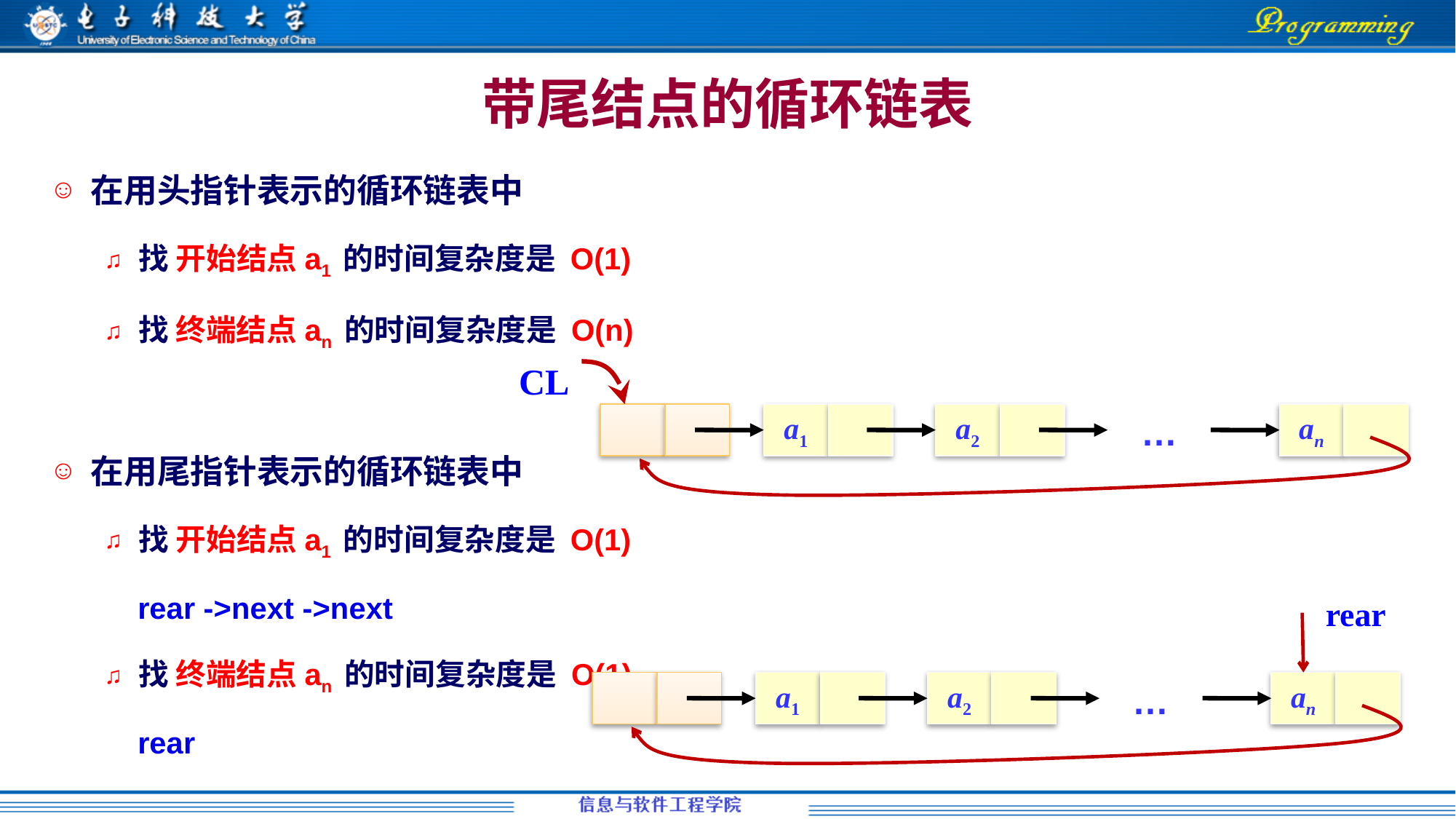

带尾结点的循环链表
在用头指针表示的循环链表中
找 开始结点a1 的时间复杂度是 O(1)
找 终端结点an 的时间复杂度是 O(n)

在用尾指针表示的循环链表中
找 开始结点a1 的时间复杂度是 O(1)
    rear ->next ->next
找 终端结点an 的时间复杂度是 O(1)
    rear
CL

a1

a2

…
an

rear

a1

a2

an

…